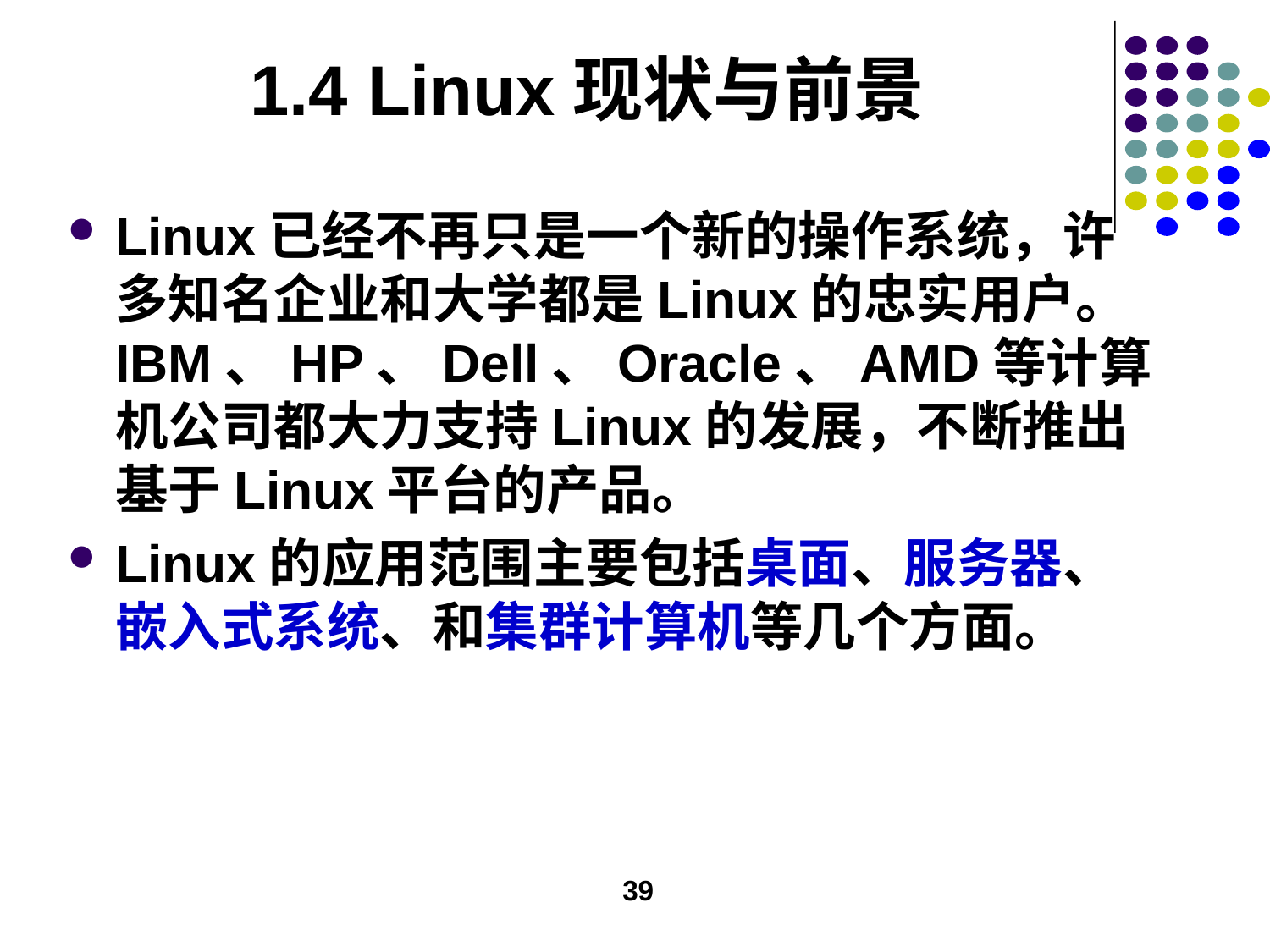

# 1.4 Linux现状与前景
Linux已经不再只是一个新的操作系统，许多知名企业和大学都是Linux的忠实用户。IBM、HP、Dell、Oracle、AMD等计算机公司都大力支持Linux的发展，不断推出基于Linux平台的产品。
Linux的应用范围主要包括桌面、服务器、嵌入式系统、和集群计算机等几个方面。

39